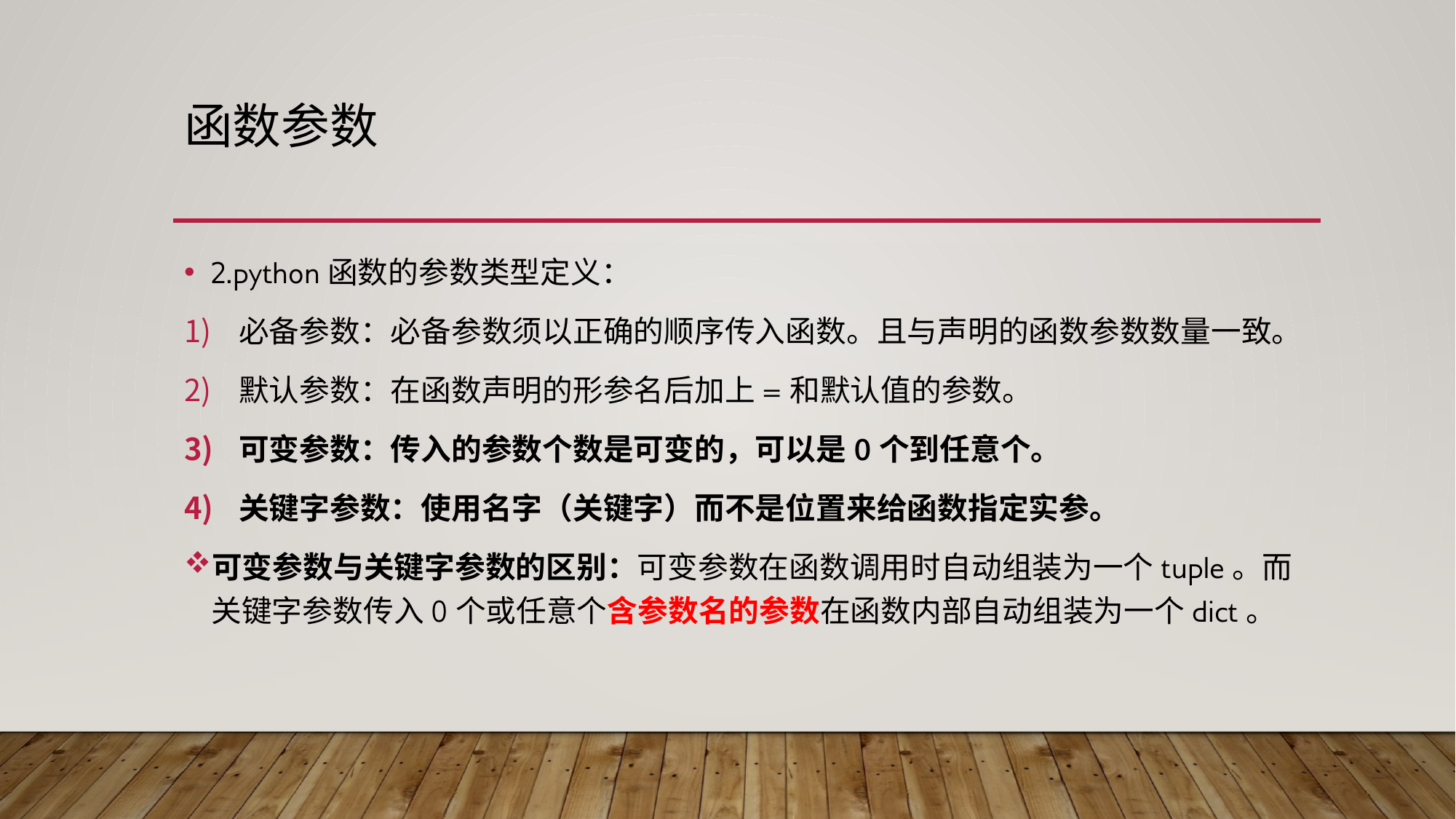

# 函数参数
2.python函数的参数类型定义：
必备参数：必备参数须以正确的顺序传入函数。且与声明的函数参数数量一致。
默认参数：在函数声明的形参名后加上=和默认值的参数。
可变参数：传入的参数个数是可变的，可以是0个到任意个。
关键字参数：使用名字（关键字）而不是位置来给函数指定实参。
可变参数与关键字参数的区别：可变参数在函数调用时自动组装为一个tuple。而关键字参数传入0个或任意个含参数名的参数在函数内部自动组装为一个dict。